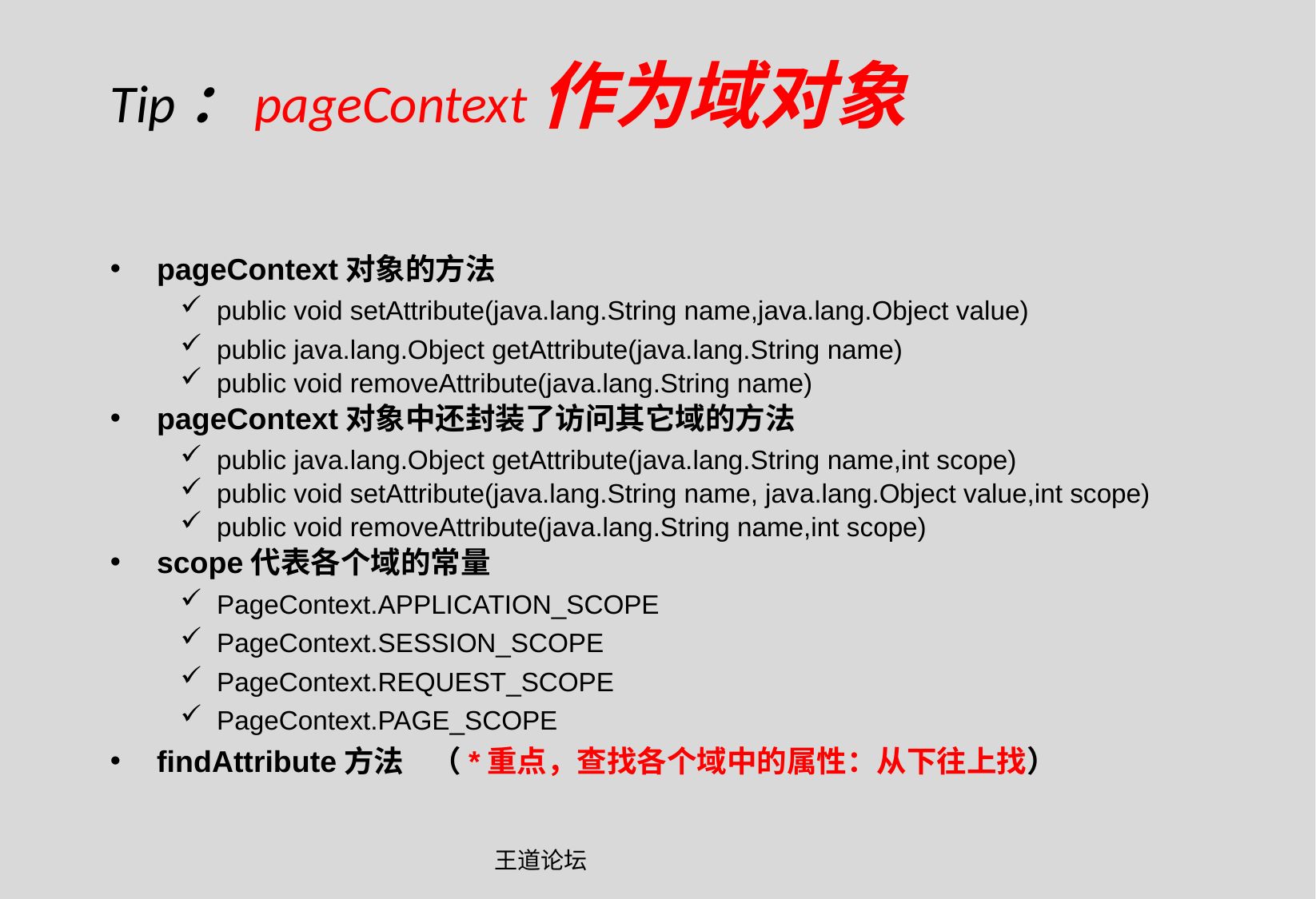

Tip：pageContext作为域对象
pageContext对象的方法
public void setAttribute(java.lang.String name,java.lang.Object value)
public java.lang.Object getAttribute(java.lang.String name)
public void removeAttribute(java.lang.String name)
pageContext对象中还封装了访问其它域的方法
public java.lang.Object getAttribute(java.lang.String name,int scope)
public void setAttribute(java.lang.String name, java.lang.Object value,int scope)
public void removeAttribute(java.lang.String name,int scope)
scope代表各个域的常量
PageContext.APPLICATION_SCOPE
PageContext.SESSION_SCOPE
PageContext.REQUEST_SCOPE
PageContext.PAGE_SCOPE
findAttribute方法    （*重点，查找各个域中的属性：从下往上找）
王道论坛